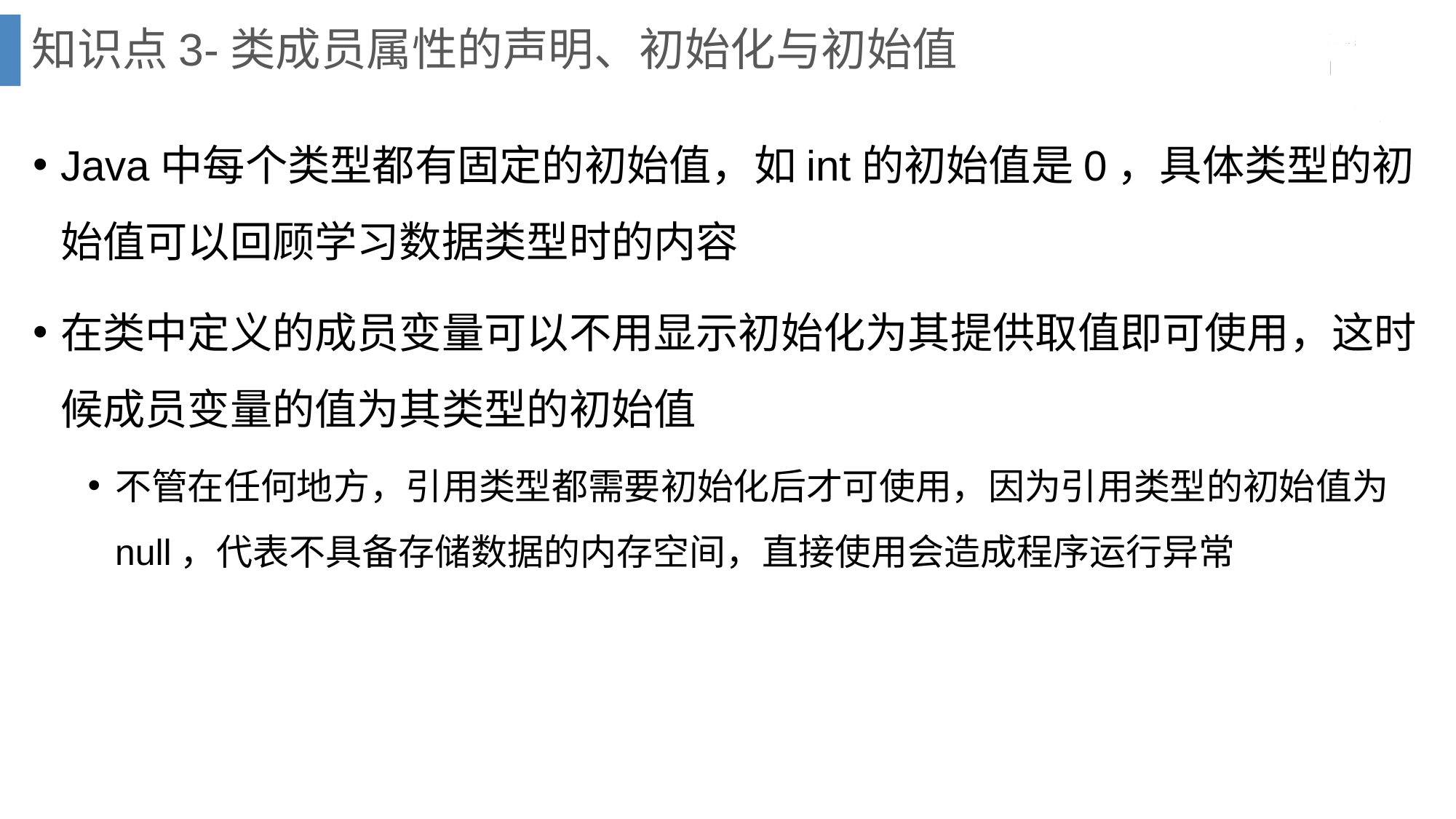

# 知识点3-类成员属性的声明、初始化与初始值
Java中每个类型都有固定的初始值，如int的初始值是0，具体类型的初始值可以回顾学习数据类型时的内容
在类中定义的成员变量可以不用显示初始化为其提供取值即可使用，这时候成员变量的值为其类型的初始值
不管在任何地方，引用类型都需要初始化后才可使用，因为引用类型的初始值为null，代表不具备存储数据的内存空间，直接使用会造成程序运行异常